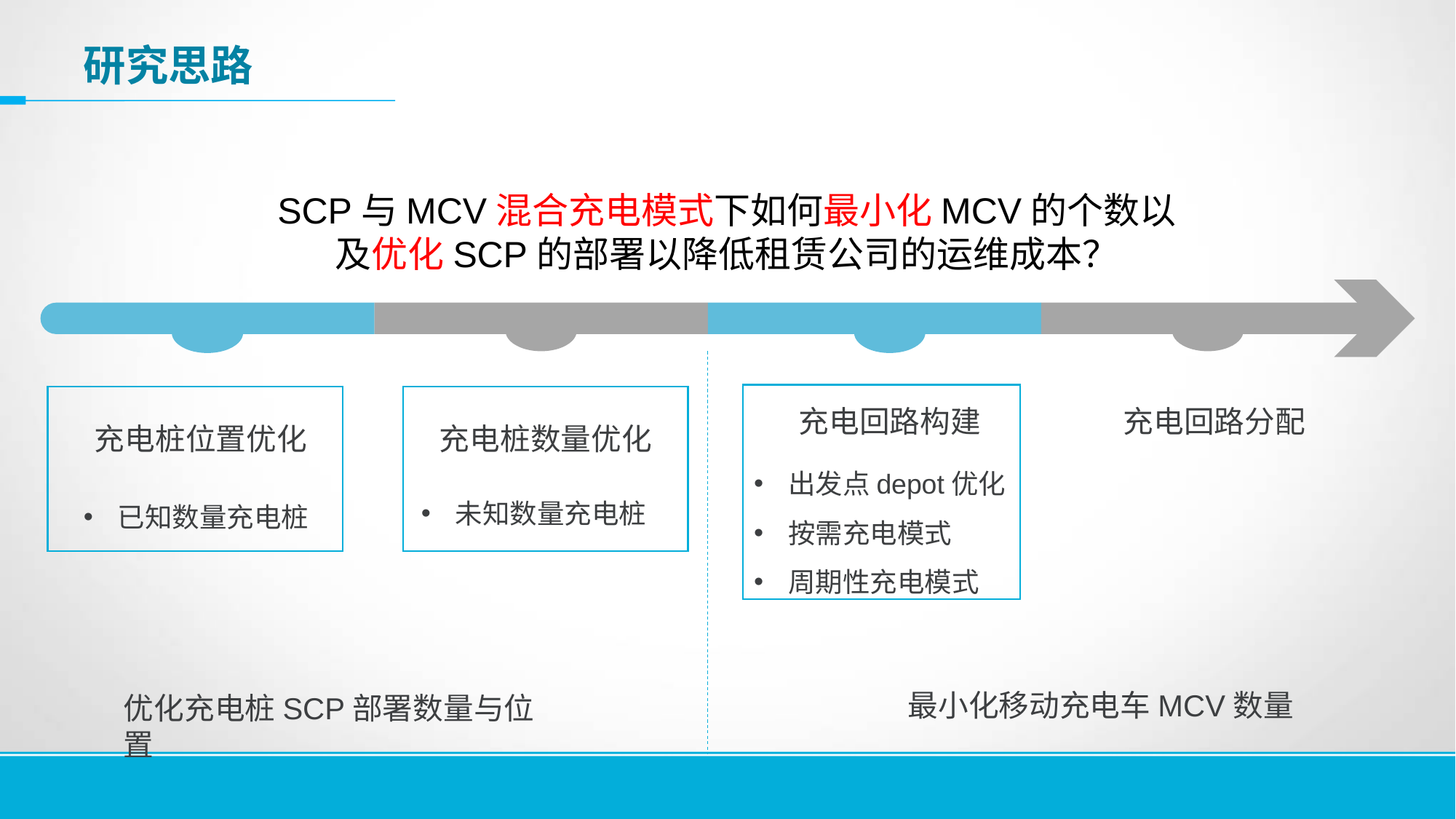

研究思路
SCP与MCV混合充电模式下如何最小化MCV的个数以及优化SCP的部署以降低租赁公司的运维成本？

充电桩位置优化
已知数量充电桩

充电桩数量优化
未知数量充电桩
充电回路构建
充电回路分配
出发点depot优化
按需充电模式
周期性充电模式
最小化移动充电车MCV数量
优化充电桩SCP部署数量与位置